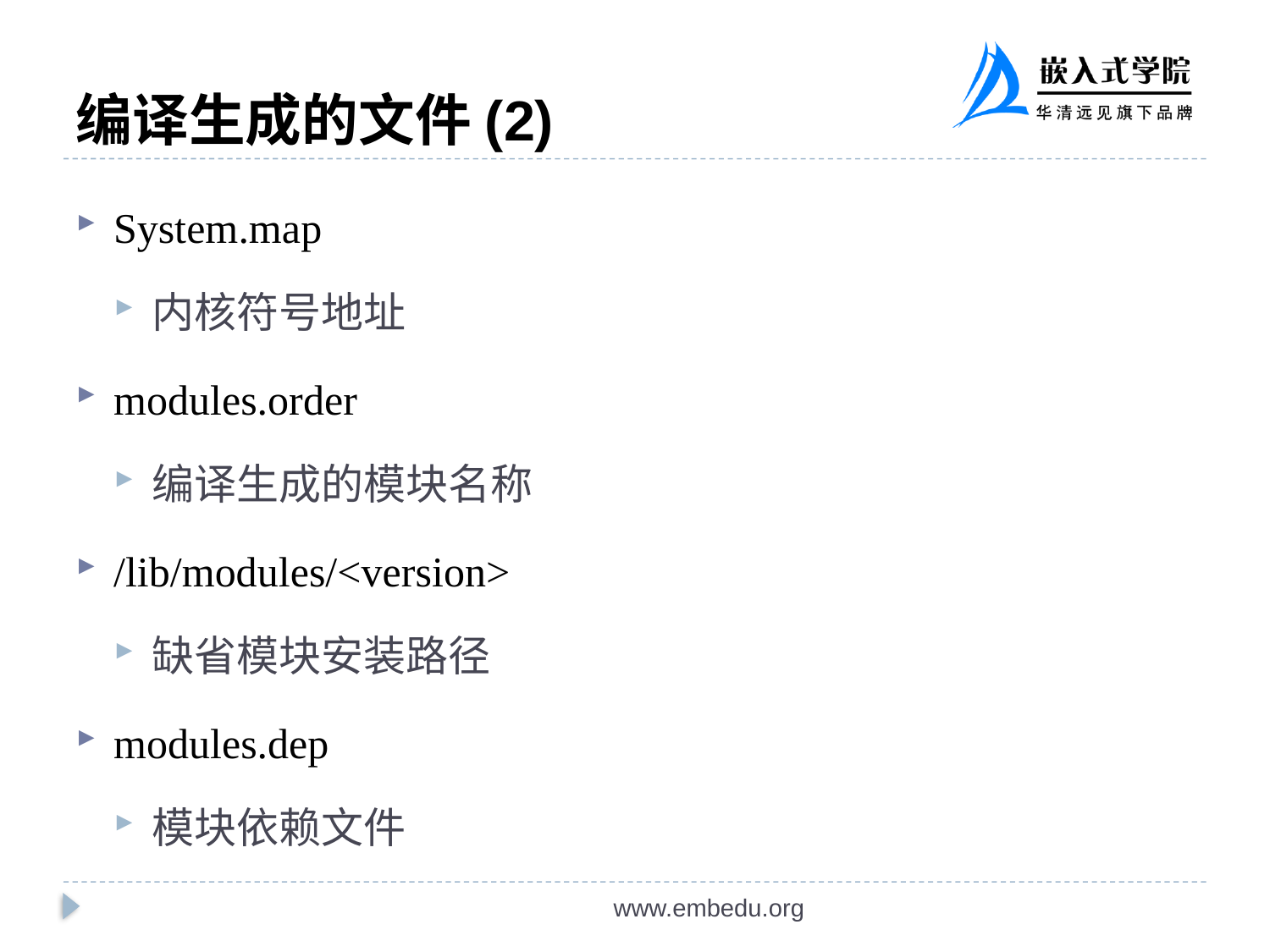

编译生成的文件(2)‏
System.map
内核符号地址
modules.order
编译生成的模块名称
/lib/modules/<version>
缺省模块安装路径
modules.dep
模块依赖文件

www.embedu.org